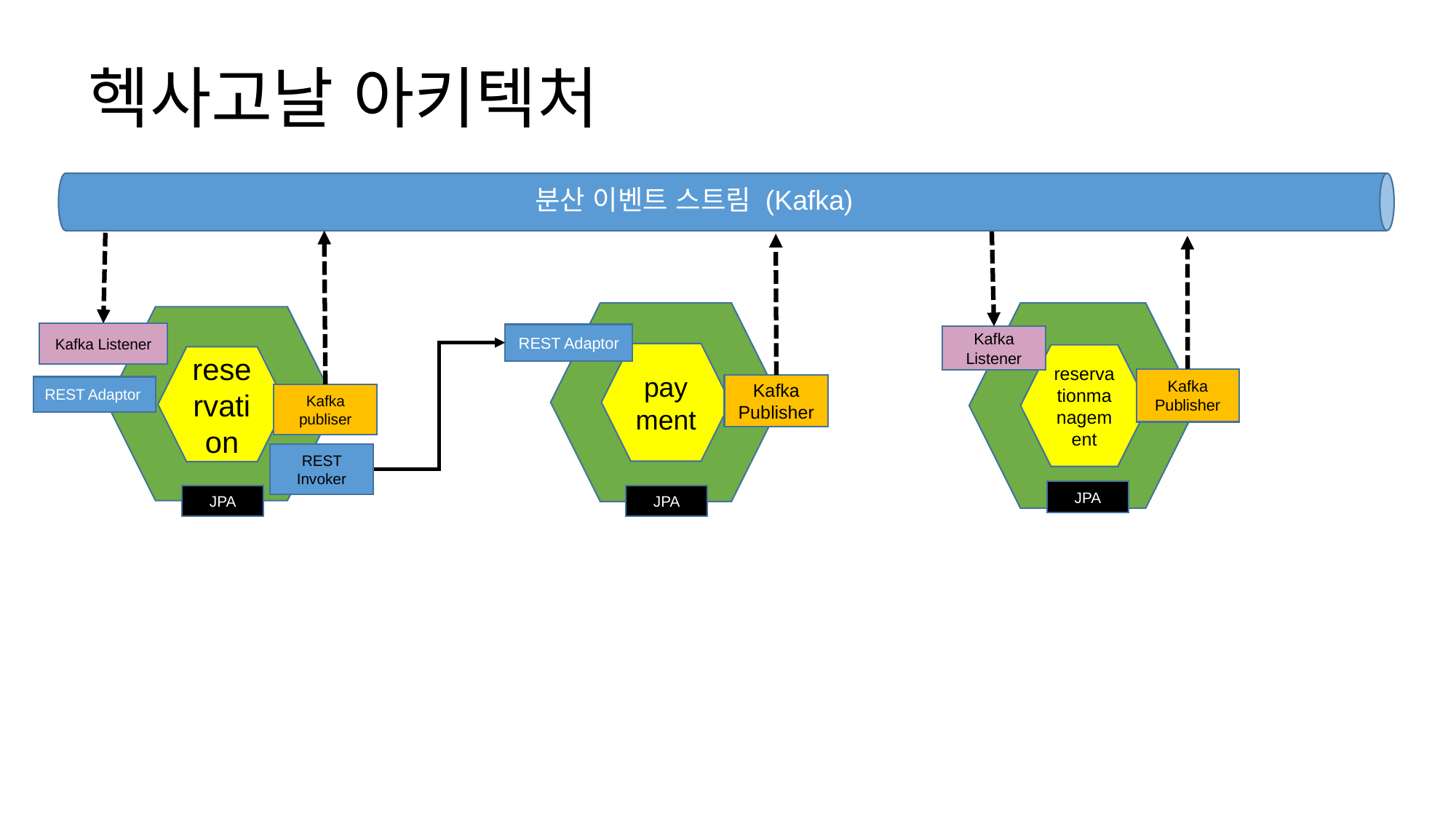

# 헥사고날 아키텍처
분산 이벤트 스트림 (Kafka)
pay
REST Adaptor
payment
Kafka Publisher
store
Kafka Listener
reservationmanagement
Kafka Publisher
app
Kafka Listener
reservation
REST Adaptor
Kafka publiser
REST Invoker
JPA
JPA
JPA